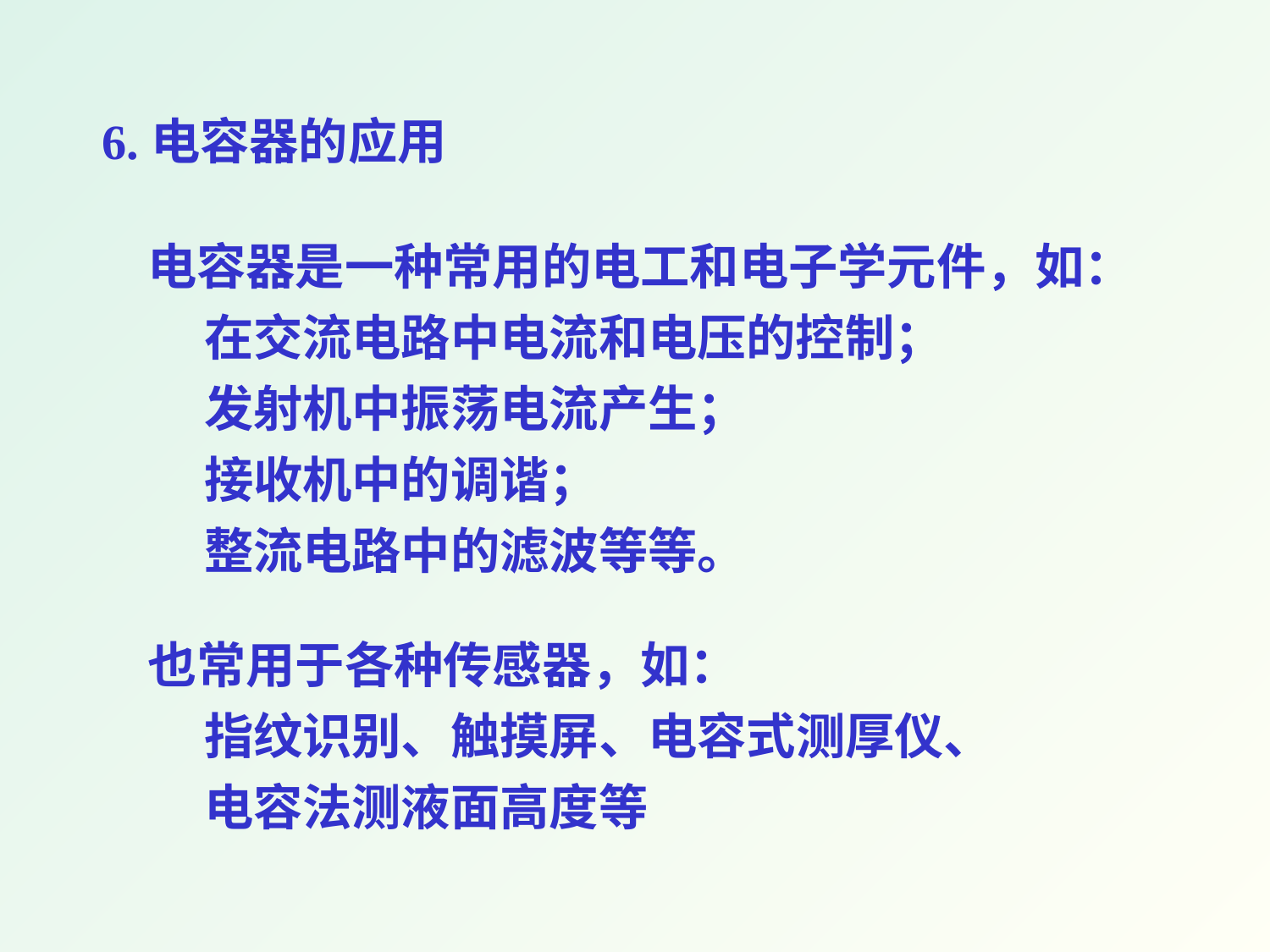

6.电容器的应用
电容器是一种常用的电工和电子学元件，如：
    在交流电路中电流和电压的控制；
    发射机中振荡电流产生；
    接收机中的调谐；
    整流电路中的滤波等等。
也常用于各种传感器，如：
    指纹识别、触摸屏、电容式测厚仪、
    电容法测液面高度等